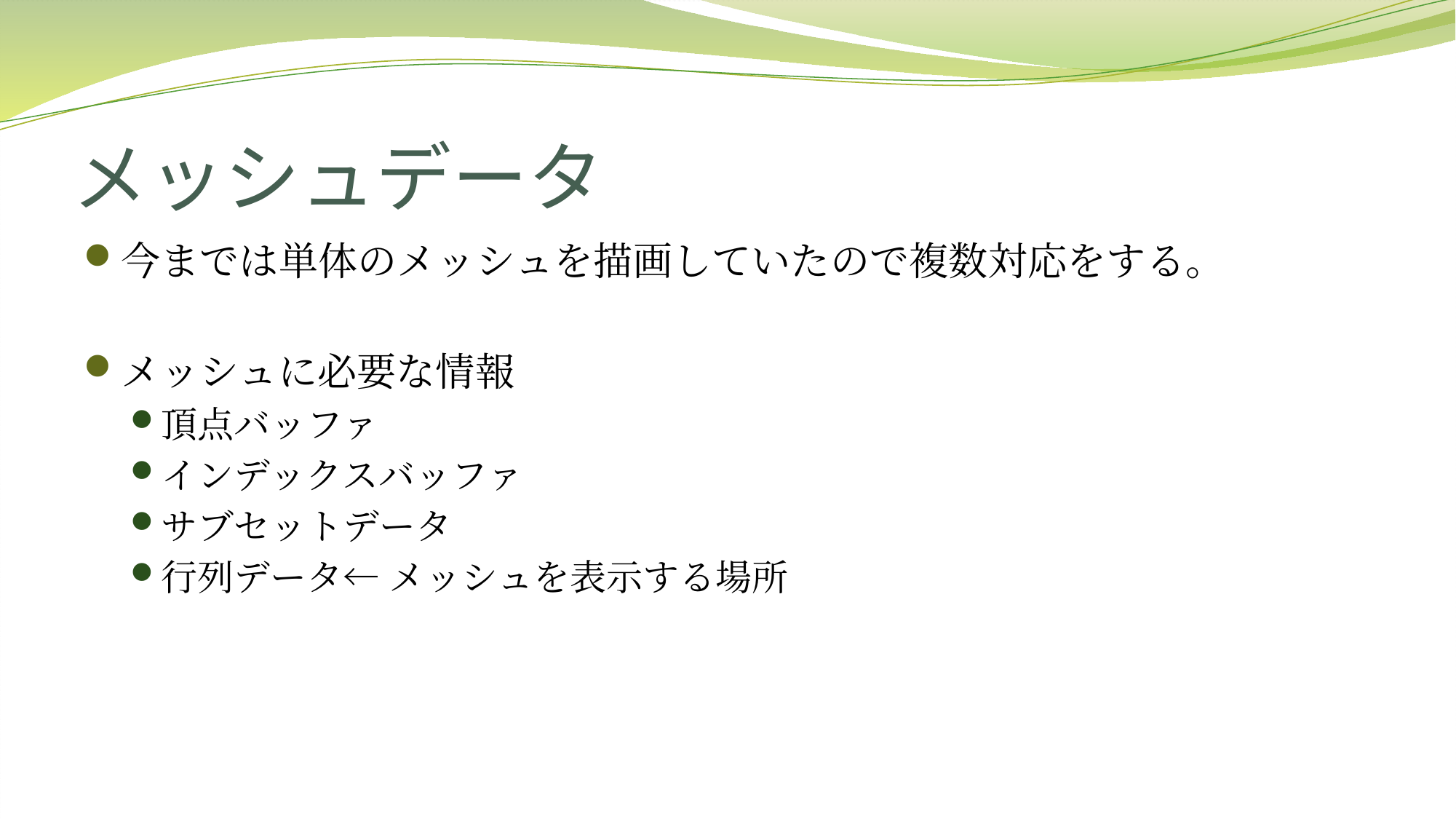

# メッシュデータ
今までは単体のメッシュを描画していたので複数対応をする。

メッシュに必要な情報
頂点バッファ
インデックスバッファ
サブセットデータ
行列データ← メッシュを表示する場所